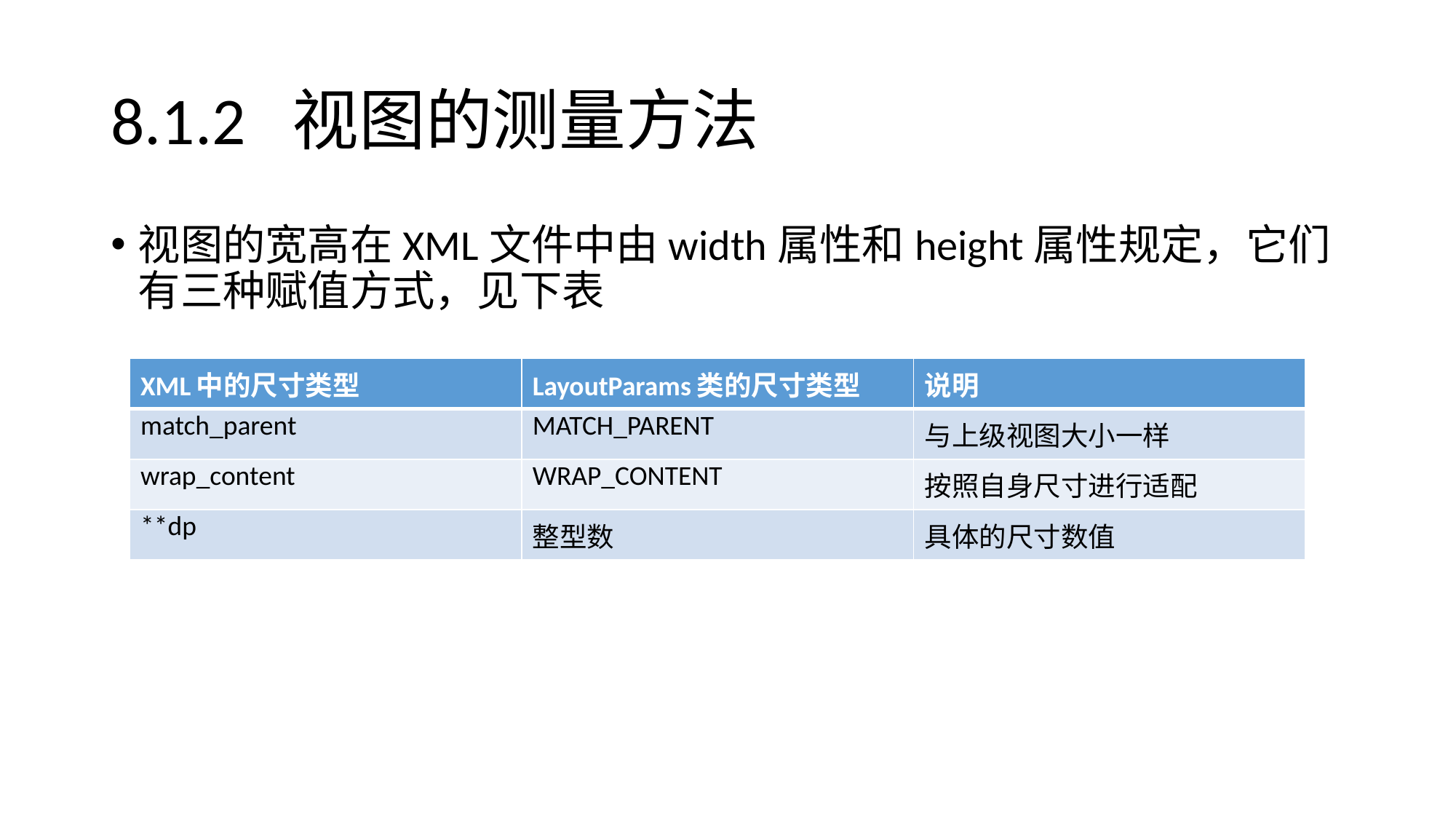

# 8.1.2  视图的测量方法
视图的宽高在XML文件中由width属性和height属性规定，它们有三种赋值方式，见下表
| XML中的尺寸类型 | LayoutParams类的尺寸类型 | 说明 |
| --- | --- | --- |
| match\_parent | MATCH\_PARENT | 与上级视图大小一样 |
| wrap\_content | WRAP\_CONTENT | 按照自身尺寸进行适配 |
| \*\*dp | 整型数 | 具体的尺寸数值 |